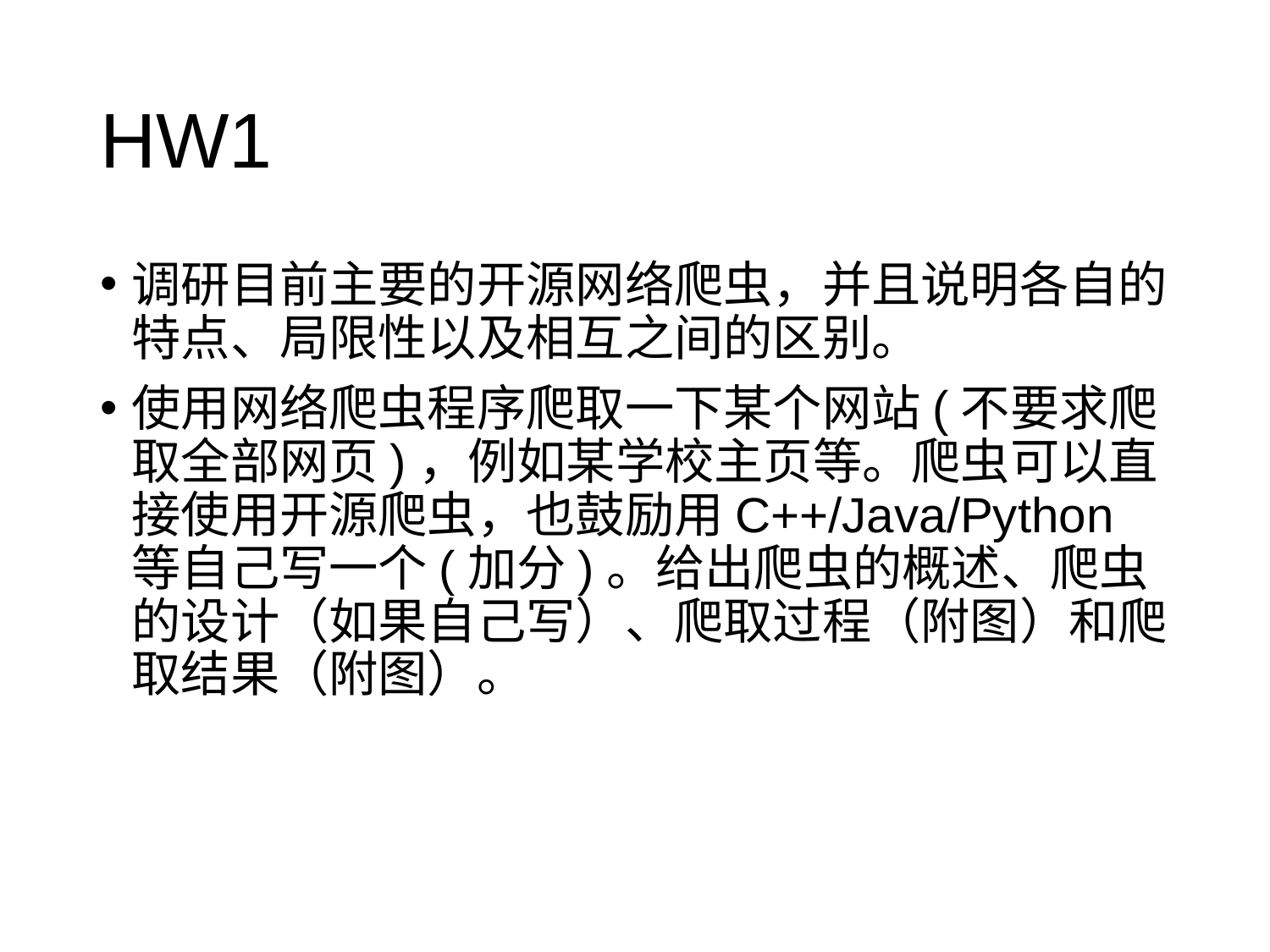

# HW1
调研目前主要的开源网络爬虫，并且说明各自的特点、局限性以及相互之间的区别。
使用网络爬虫程序爬取一下某个网站(不要求爬取全部网页)，例如某学校主页等。爬虫可以直接使用开源爬虫，也鼓励用C++/Java/Python等自己写一个(加分)。给出爬虫的概述、爬虫的设计（如果自己写）、爬取过程（附图）和爬取结果（附图）。